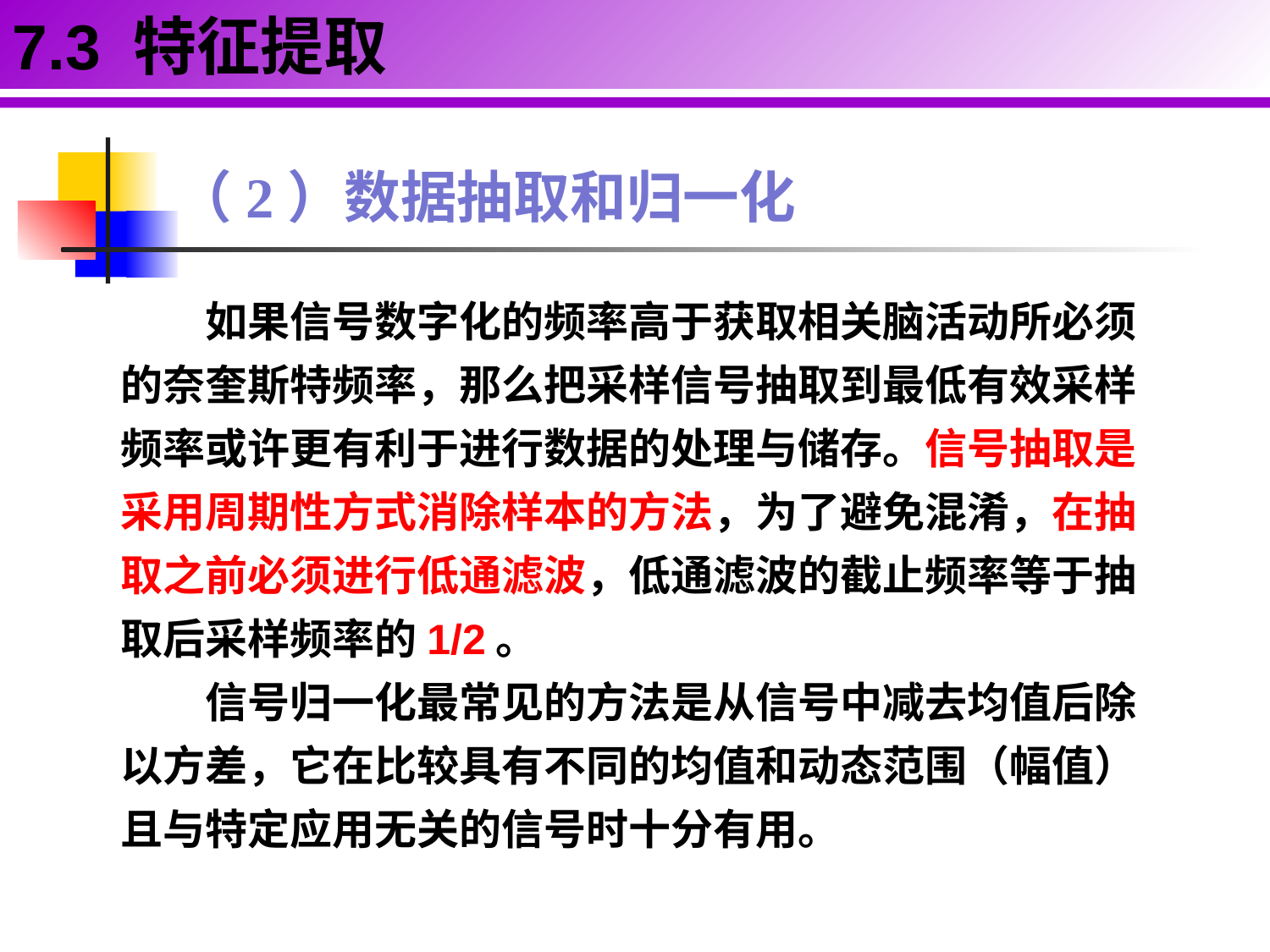

7.3 特征提取

（2）数据抽取和归一化
如果信号数字化的频率高于获取相关脑活动所必须的奈奎斯特频率，那么把采样信号抽取到最低有效采样频率或许更有利于进行数据的处理与储存。信号抽取是采用周期性方式消除样本的方法，为了避免混淆，在抽取之前必须进行低通滤波，低通滤波的截止频率等于抽取后采样频率的1/2。
信号归一化最常见的方法是从信号中减去均值后除以方差，它在比较具有不同的均值和动态范围（幅值）且与特定应用无关的信号时十分有用。